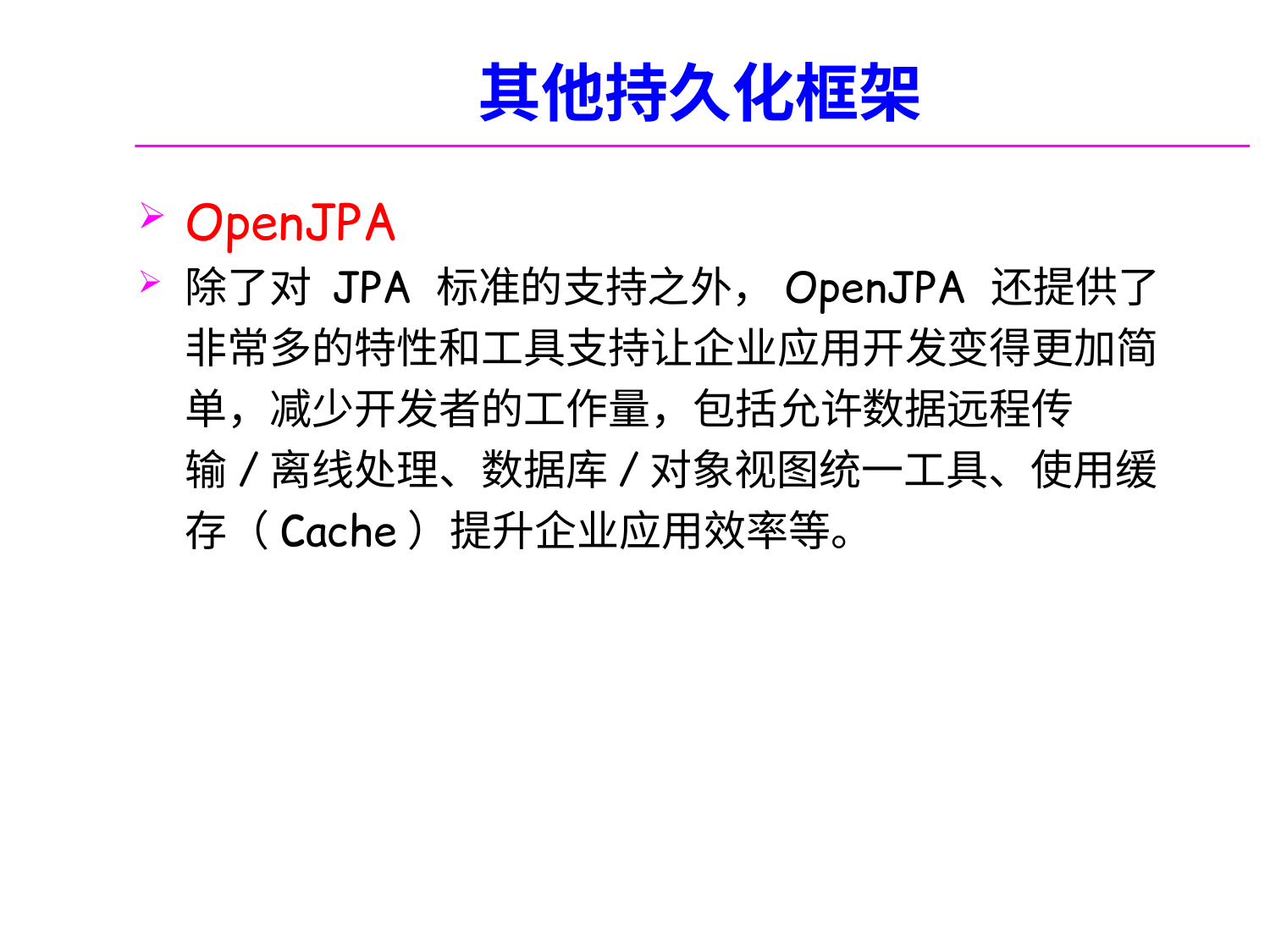

# 其他持久化框架
OpenJPA
除了对 JPA 标准的支持之外，OpenJPA 还提供了非常多的特性和工具支持让企业应用开发变得更加简单，减少开发者的工作量，包括允许数据远程传输/离线处理、数据库/对象视图统一工具、使用缓存（Cache）提升企业应用效率等。
92